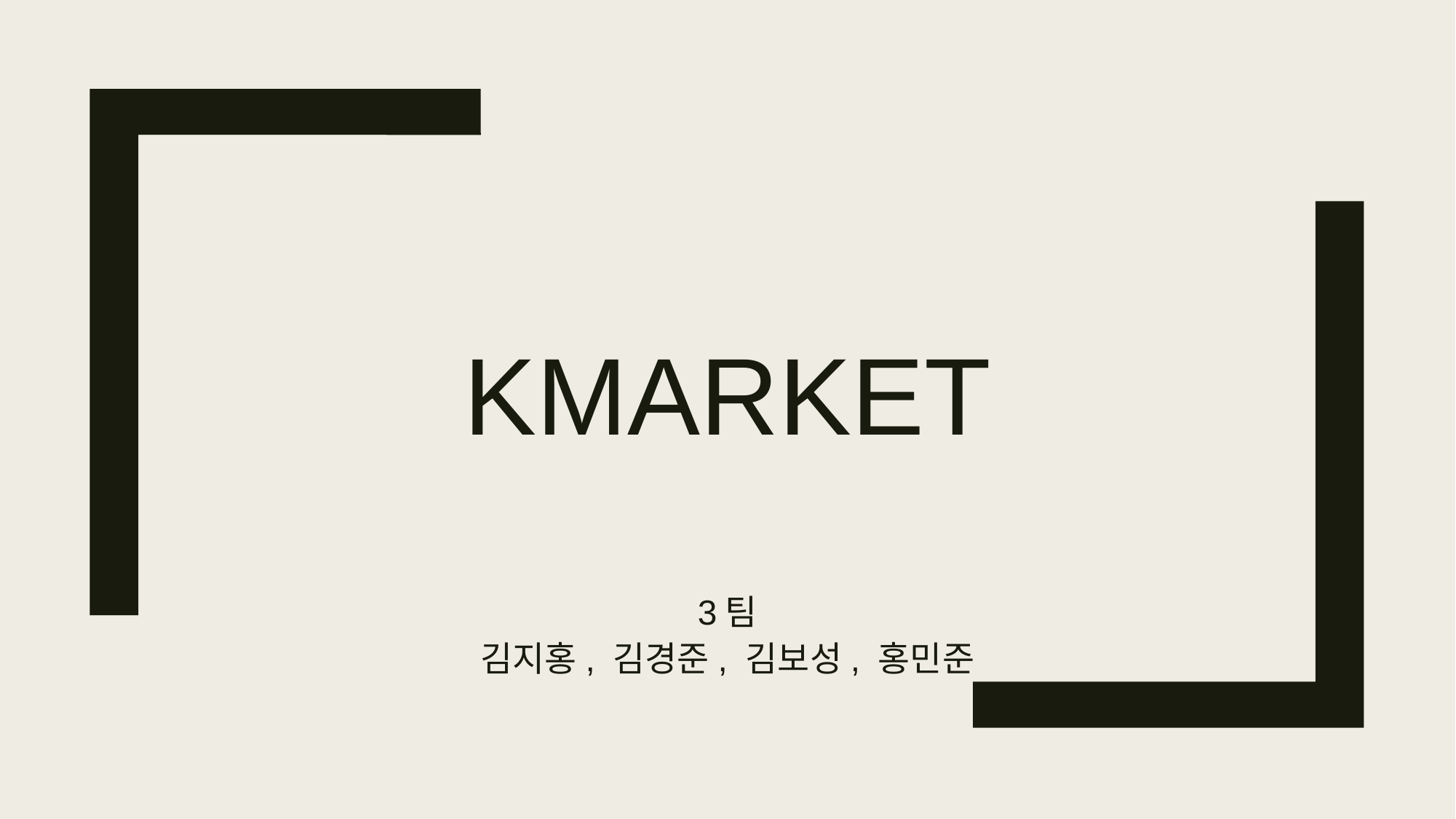

# Kmarket
3팀
김지홍, 김경준, 김보성, 홍민준